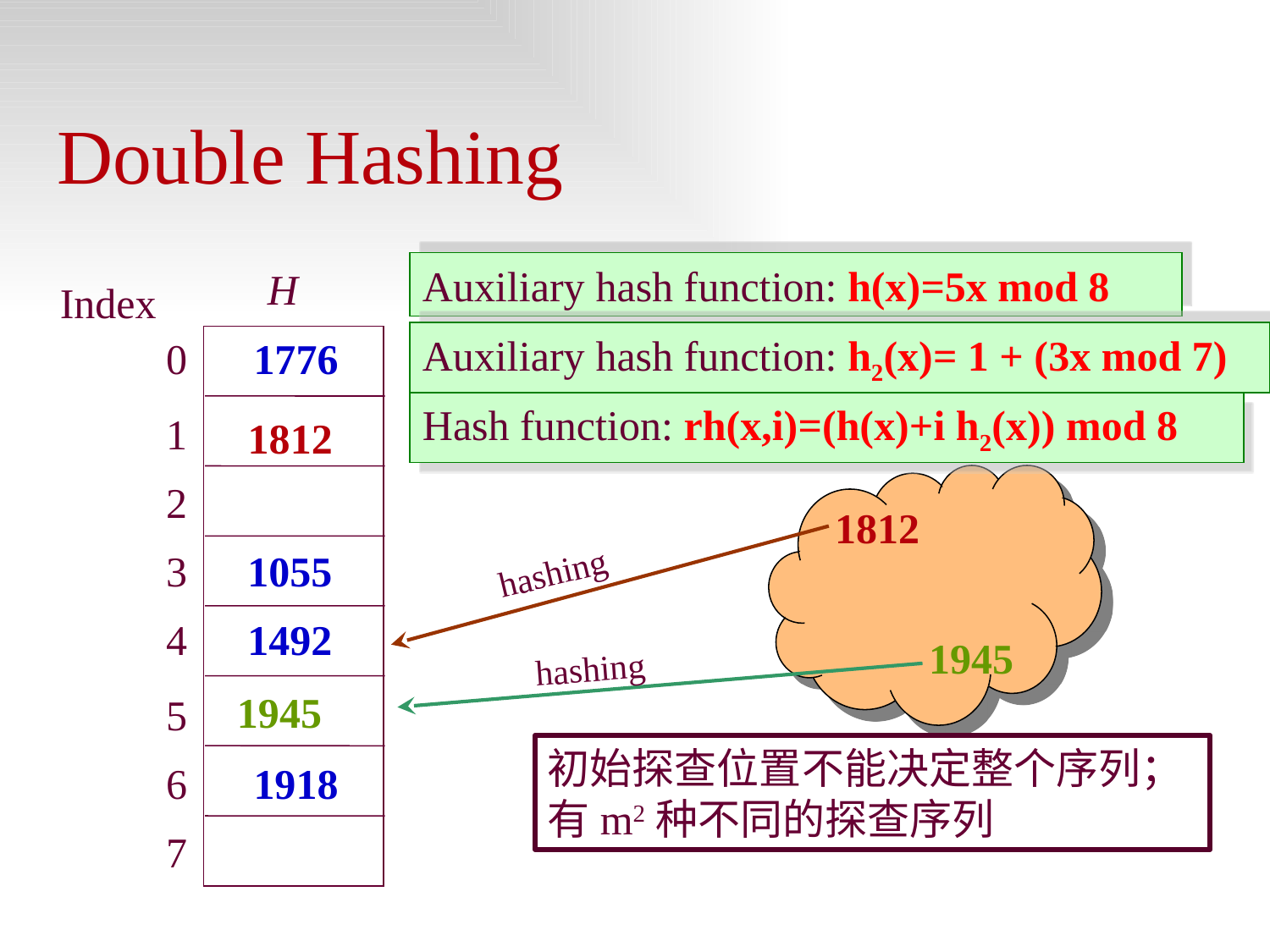

# Double Hashing
Auxiliary hash function: h(x)=5x mod 8
H
Index
Auxiliary hash function: h2(x)= 1 + (3x mod 7)
0

1776
Hash function: rh(x,i)=(h(x)+i h2(x)) mod 8

1
1812

2
1812

3
1055
hashing

4
1492
1945
hashing

1945
5
初始探查位置不能决定整个序列；
有m2种不同的探查序列

6
1918

7